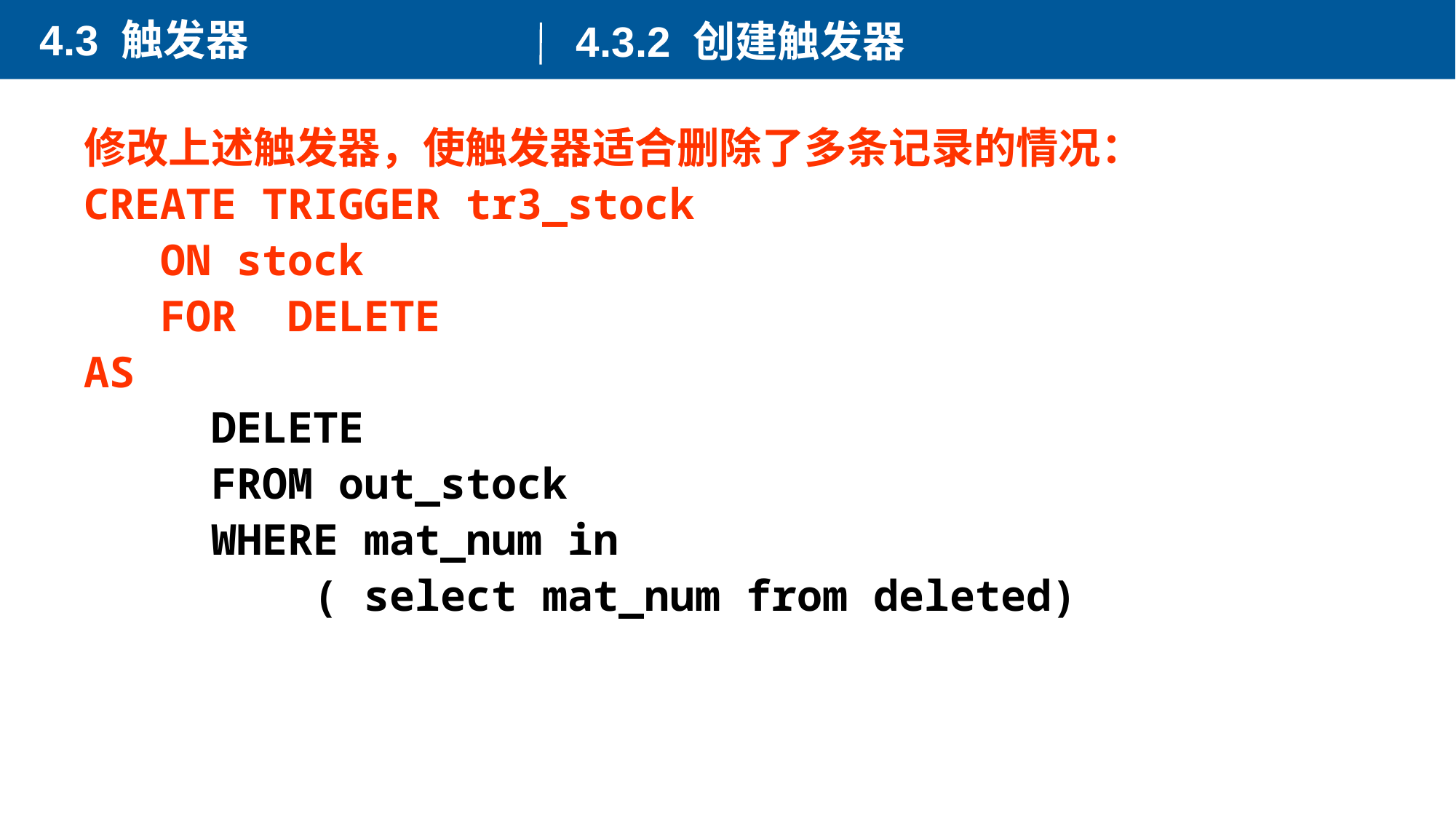

4.3 触发器
4.3.2 创建触发器
修改上述触发器，使触发器适合删除了多条记录的情况：
CREATE TRIGGER tr3_stock
   ON stock
   FOR  DELETE
AS
     DELETE
     FROM out_stock
     WHERE mat_num in
         ( select mat_num from deleted)